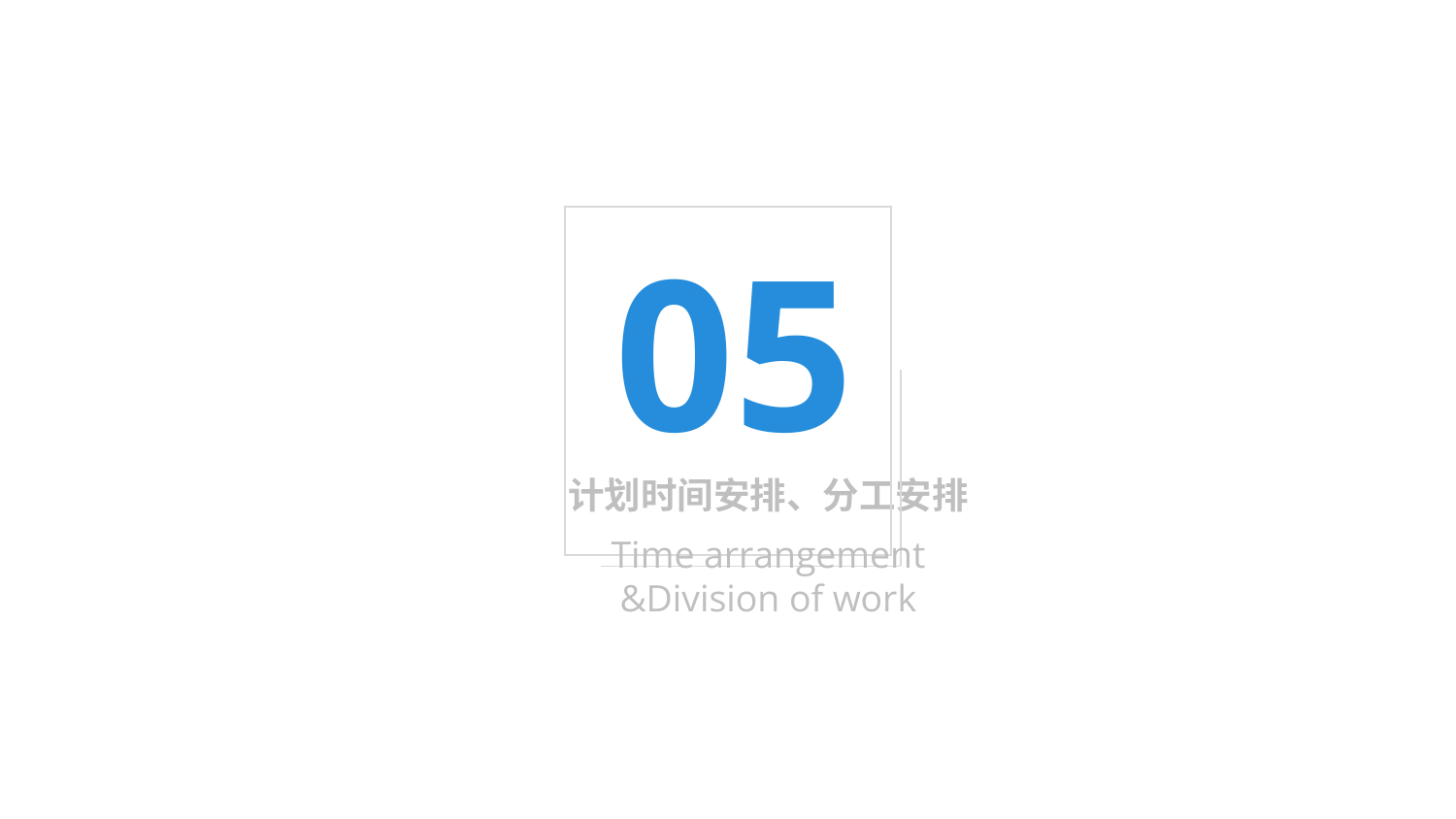

05

计划时间安排、分工安排
Time arrangement &Division of work